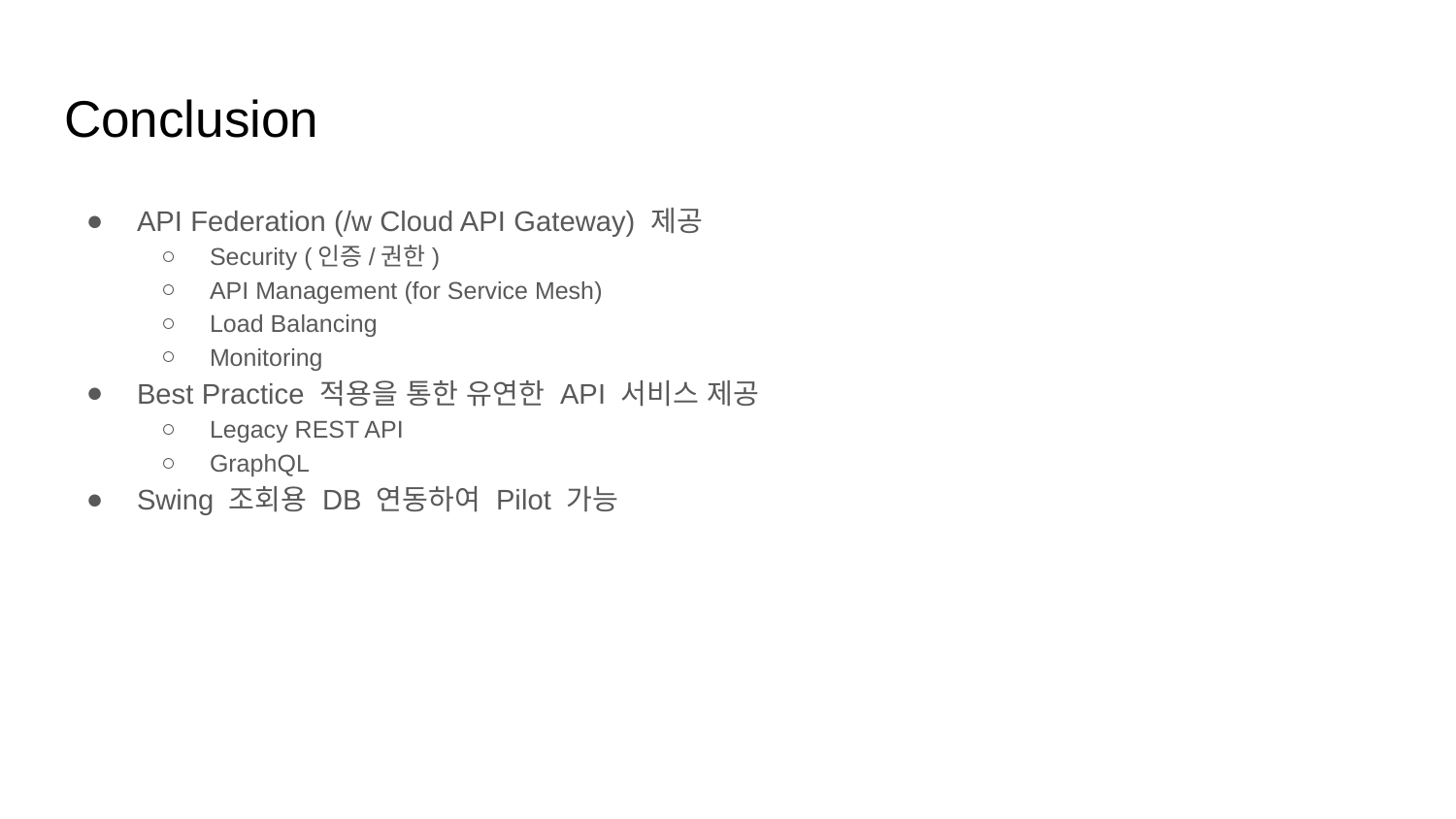

# Conclusion
API Federation (/w Cloud API Gateway) 제공
Security (인증/권한)
API Management (for Service Mesh)
Load Balancing
Monitoring
Best Practice 적용을 통한 유연한 API 서비스 제공
Legacy REST API
GraphQL
Swing 조회용 DB 연동하여 Pilot 가능